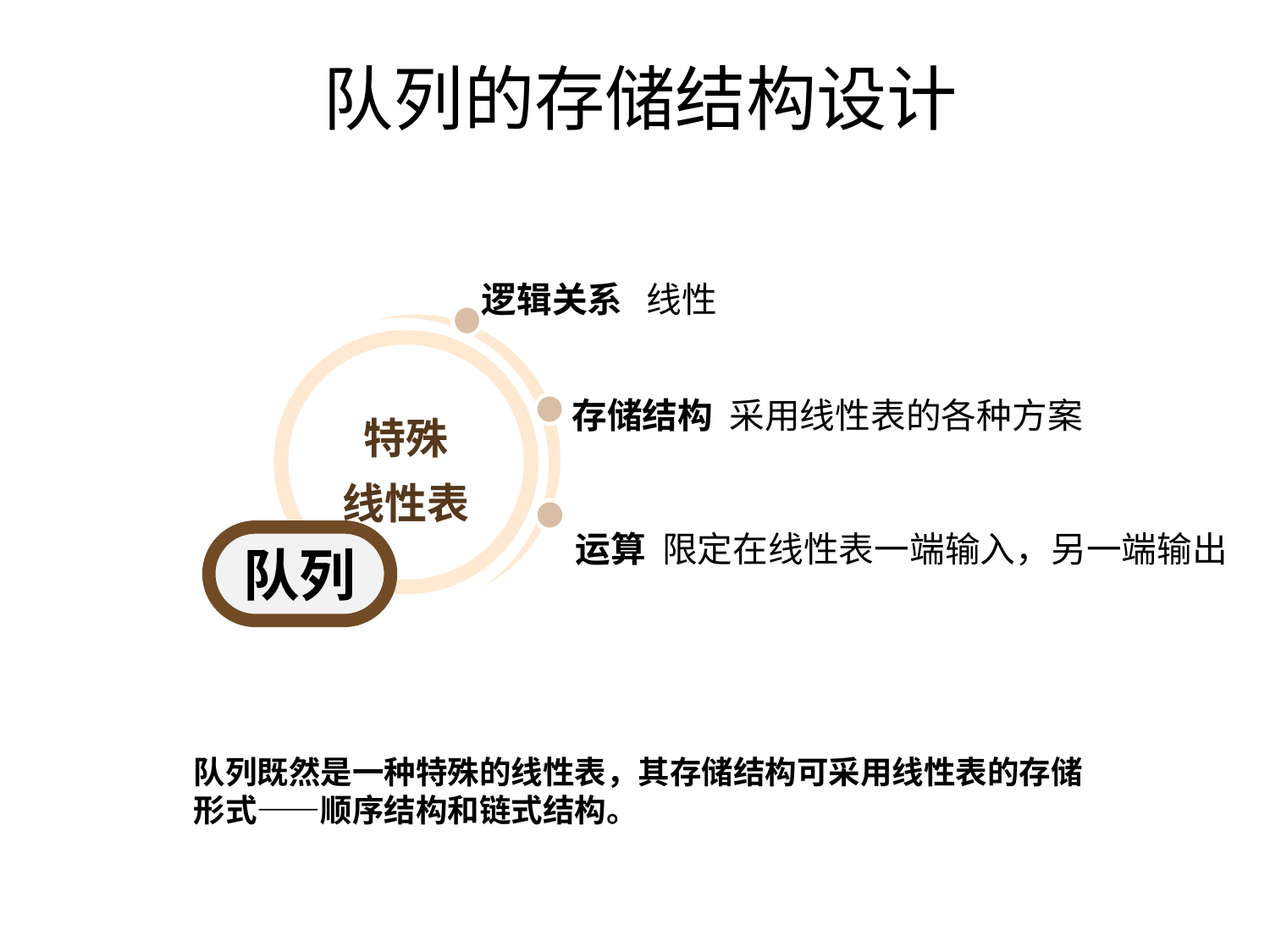

# 队列的存储结构设计
逻辑关系   线性

特殊
线性表
存储结构  采用线性表的各种方案

运算  限定在线性表一端输入，另一端输出
队列
队列既然是一种特殊的线性表，其存储结构可采用线性表的存储形式——顺序结构和链式结构。